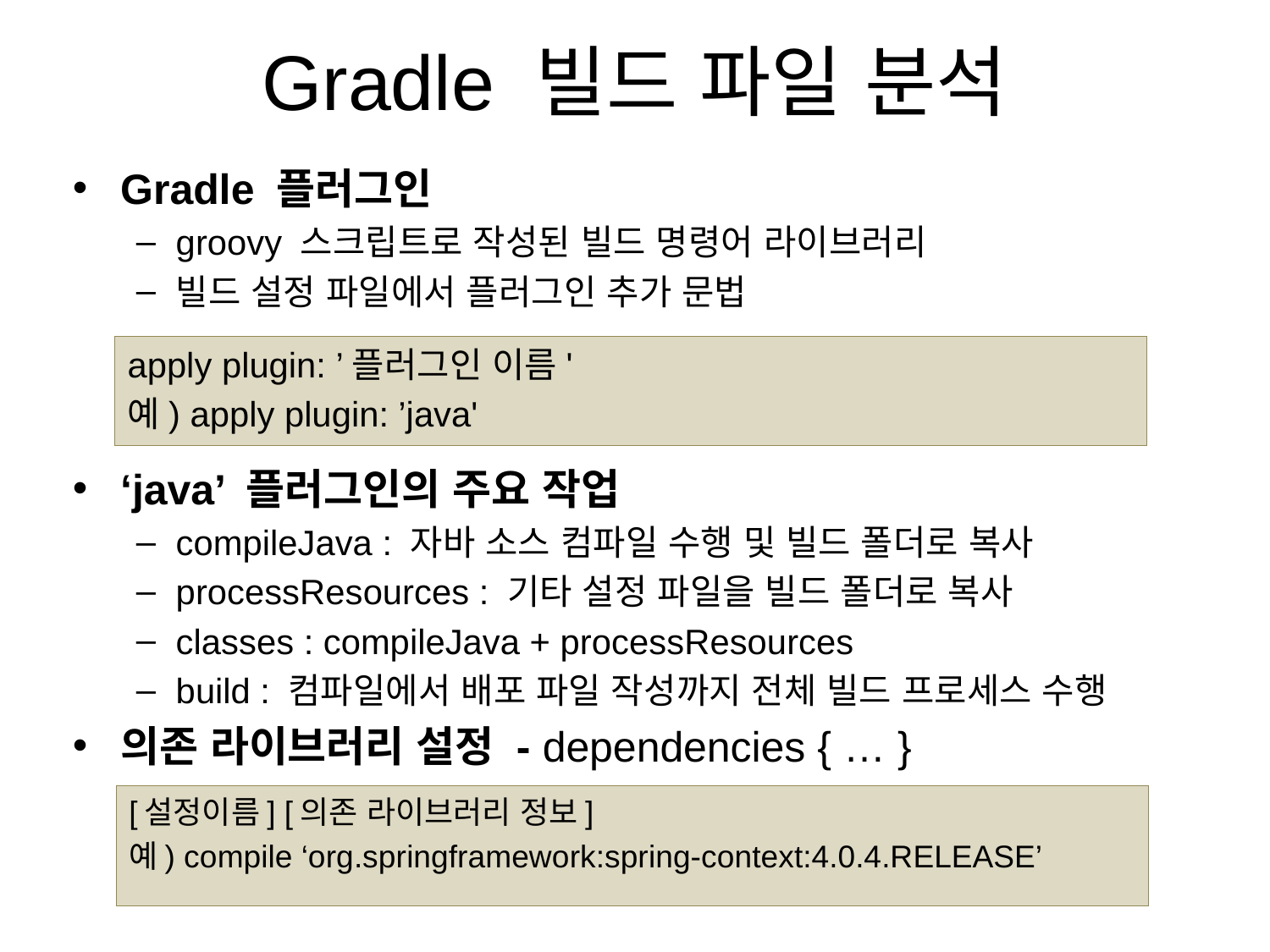

# Gradle 빌드 파일 분석
Gradle 플러그인
groovy 스크립트로 작성된 빌드 명령어 라이브러리
빌드 설정 파일에서 플러그인 추가 문법
apply plugin: ’플러그인 이름'
예) apply plugin: ’java'
‘java’ 플러그인의 주요 작업
compileJava : 자바 소스 컴파일 수행 및 빌드 폴더로 복사
processResources : 기타 설정 파일을 빌드 폴더로 복사
classes : compileJava + processResources
build : 컴파일에서 배포 파일 작성까지 전체 빌드 프로세스 수행
의존 라이브러리 설정 - dependencies { … }

[설정이름] [의존 라이브러리 정보]
예) compile ‘org.springframework:spring-context:4.0.4.RELEASE’